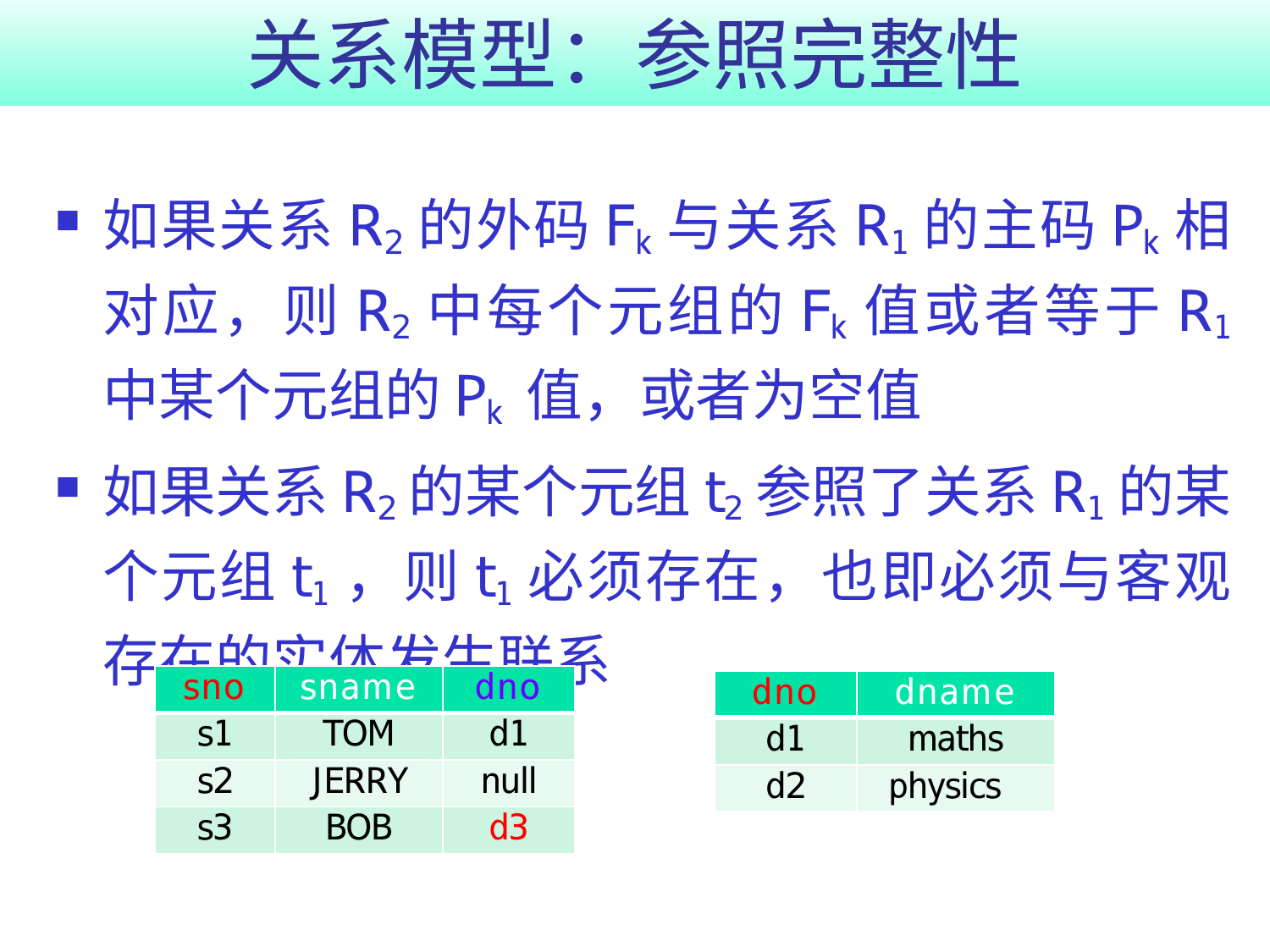

# 关系模型：参照完整性
如果关系R2的外码Fk与关系R1的主码Pk相对应，则R2中每个元组的Fk值或者等于R1 中某个元组的Pk 值，或者为空值
如果关系R2的某个元组t2参照了关系R1的某个元组t1，则t1必须存在，也即必须与客观存在的实体发生联系
| sno | sname | dno |
| --- | --- | --- |
| s1 | TOM | d1 |
| s2 | JERRY | null |
| s3 | BOB | d3 |
| dno | dname |
| --- | --- |
| d1 | maths |
| d2 | physics |